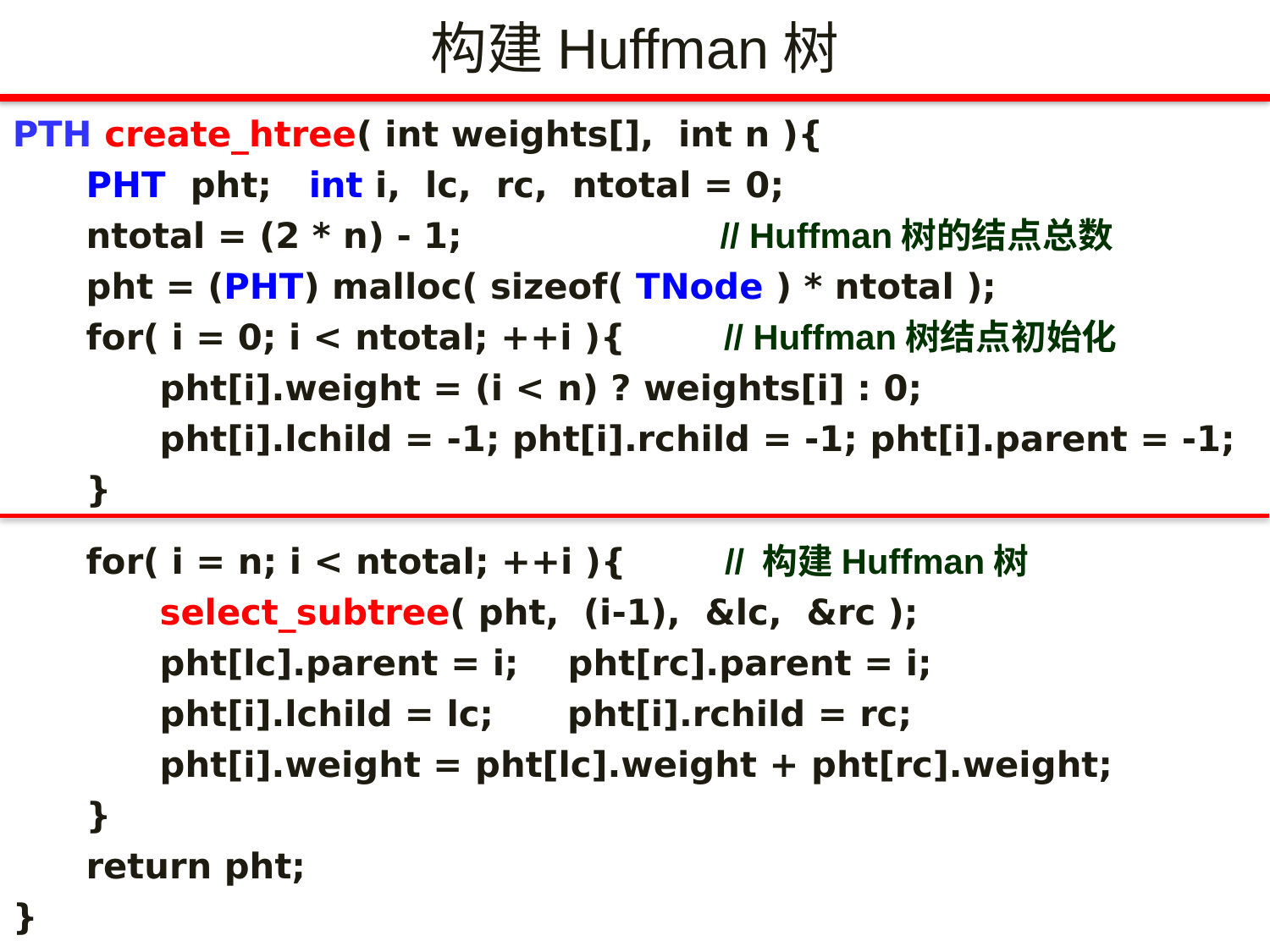

构建Huffman树
PTH create_htree( int weights[],  int n ){
      PHT  pht;   int i,  lc,  rc,  ntotal = 0;
      ntotal = (2 * n) - 1;                     // Huffman树的结点总数
      pht = (PHT) malloc( sizeof( TNode ) * ntotal );
      for( i = 0; i < ntotal; ++i ){        // Huffman树结点初始化
            pht[i].weight = (i < n) ? weights[i] : 0;
            pht[i].lchild = -1; pht[i].rchild = -1; pht[i].parent = -1;
      }
      for( i = n; i < ntotal; ++i ){        // 构建Huffman树
            select_subtree( pht,  (i-1),  &lc,  &rc );
            pht[lc].parent = i;    pht[rc].parent = i;
            pht[i].lchild = lc;      pht[i].rchild = rc;
            pht[i].weight = pht[lc].weight + pht[rc].weight;
      }
      return pht;
}